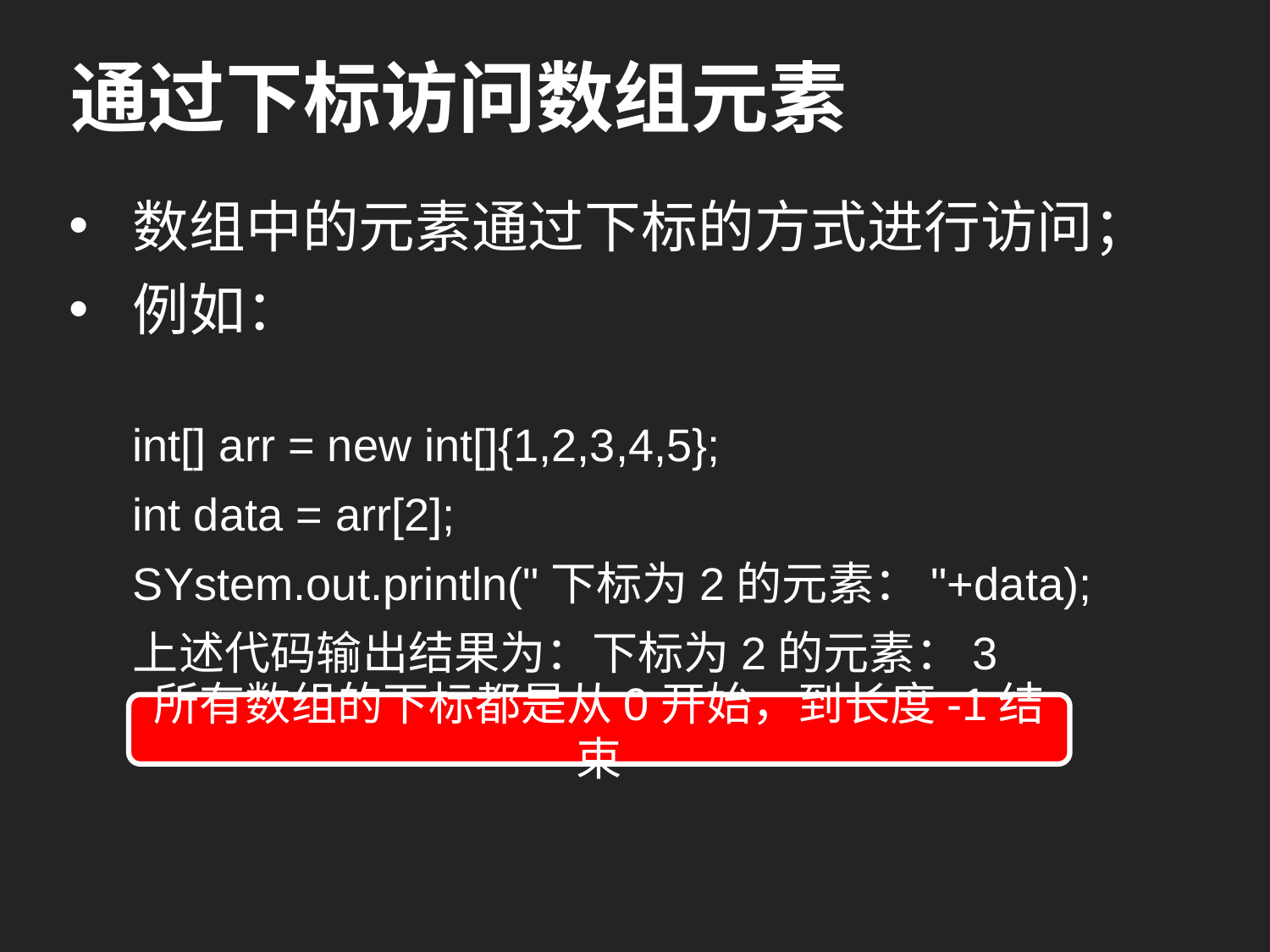

# 通过下标访问数组元素
数组中的元素通过下标的方式进行访问；
例如：

int[] arr = new int[]{1,2,3,4,5};
int data = arr[2];
SYstem.out.println("下标为2的元素："+data);
上述代码输出结果为：下标为2的元素：3
所有数组的下标都是从0开始，到长度-1结束